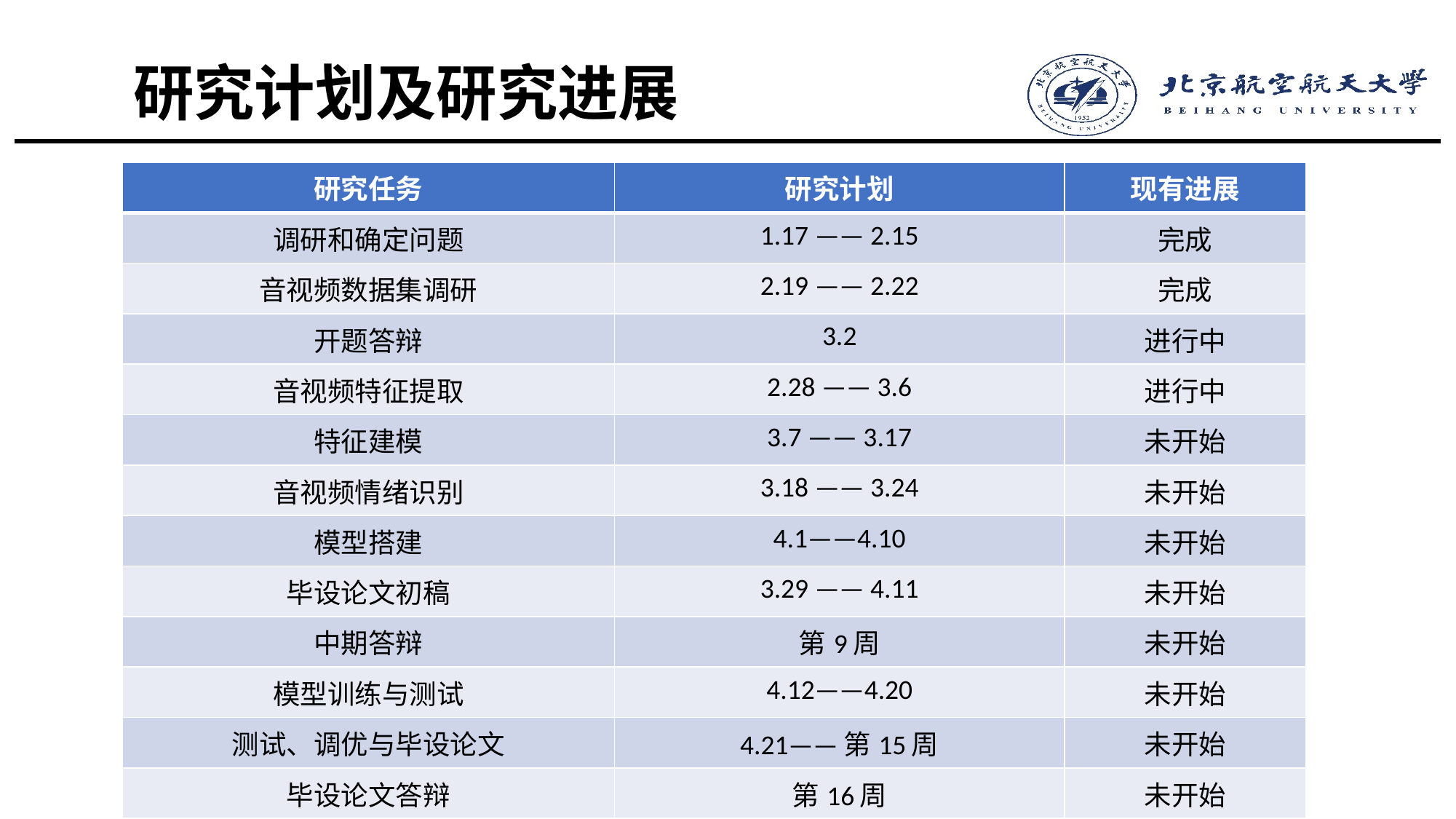

# 研究计划及研究进展
| 研究任务 | 研究计划 | 现有进展 |
| --- | --- | --- |
| 调研和确定问题 | 1.17 —— 2.15 | 完成 |
| 音视频数据集调研 | 2.19 —— 2.22 | 完成 |
| 开题答辩 | 3.2 | 进行中 |
| 音视频特征提取 | 2.28 —— 3.6 | 进行中 |
| 特征建模 | 3.7 —— 3.17 | 未开始 |
| 音视频情绪识别 | 3.18 —— 3.24 | 未开始 |
| 模型搭建 | 4.1——4.10 | 未开始 |
| 毕设论文初稿 | 3.29 —— 4.11 | 未开始 |
| 中期答辩 | 第9周 | 未开始 |
| 模型训练与测试 | 4.12——4.20 | 未开始 |
| 测试、调优与毕设论文 | 4.21——第15周 | 未开始 |
| 毕设论文答辩 | 第16周 | 未开始 |

16